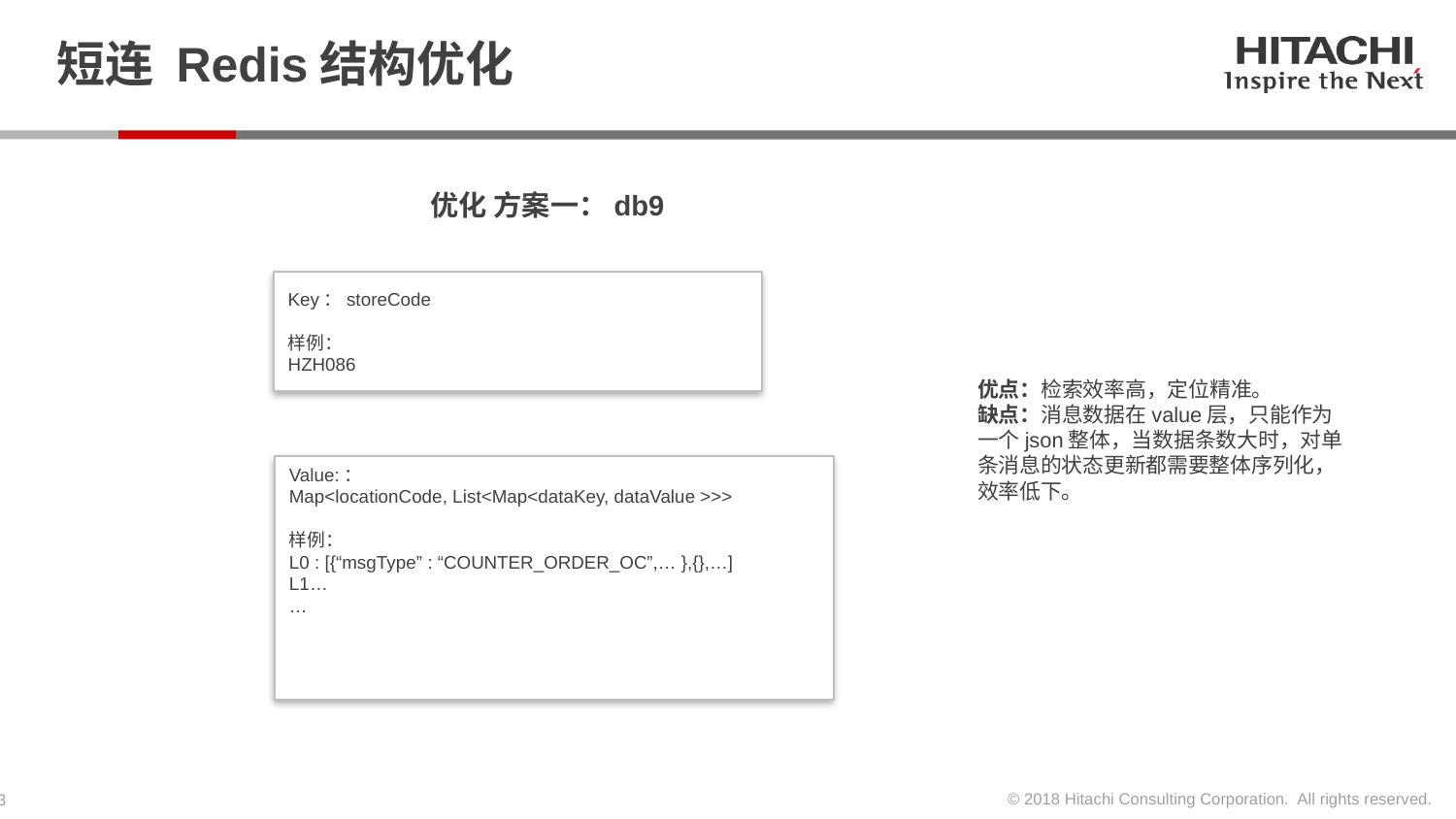

# 短连 Redis结构优化
优化 方案一：db9
Key：storeCode

样例：
HZH086
优点：检索效率高，定位精准。
缺点：消息数据在value层，只能作为一个json整体，当数据条数大时，对单条消息的状态更新都需要整体序列化，效率低下。
Value:：
Map<locationCode, List<Map<dataKey, dataValue >>>

样例：
L0 : [{“msgType” : “COUNTER_ORDER_OC”,… },{},…]
L1…
…